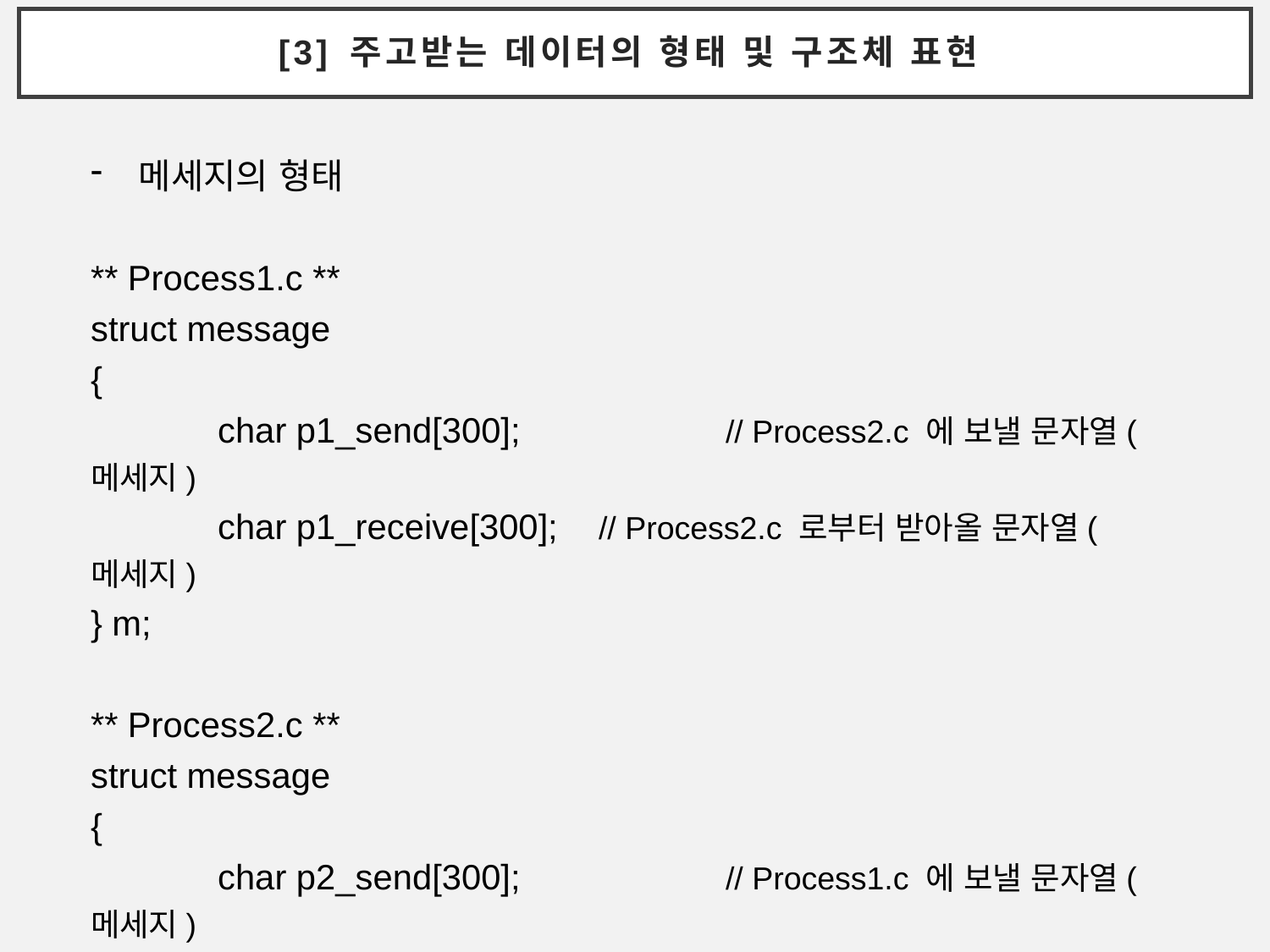

[3] 주고받는 데이터의 형태 및 구조체 표현
메세지의 형태

** Process1.c **
struct message
{
	char p1_send[300];		// Process2.c 에 보낼 문자열(메세지)
	char p1_receive[300];	// Process2.c 로부터 받아올 문자열(메세지)
} m;

** Process2.c **
struct message
{
	char p2_send[300];		// Process1.c 에 보낼 문자열(메세지)
	char p2_receive[300];	// Process1.c 로부터 받아올 문자열(메세지)
} m;